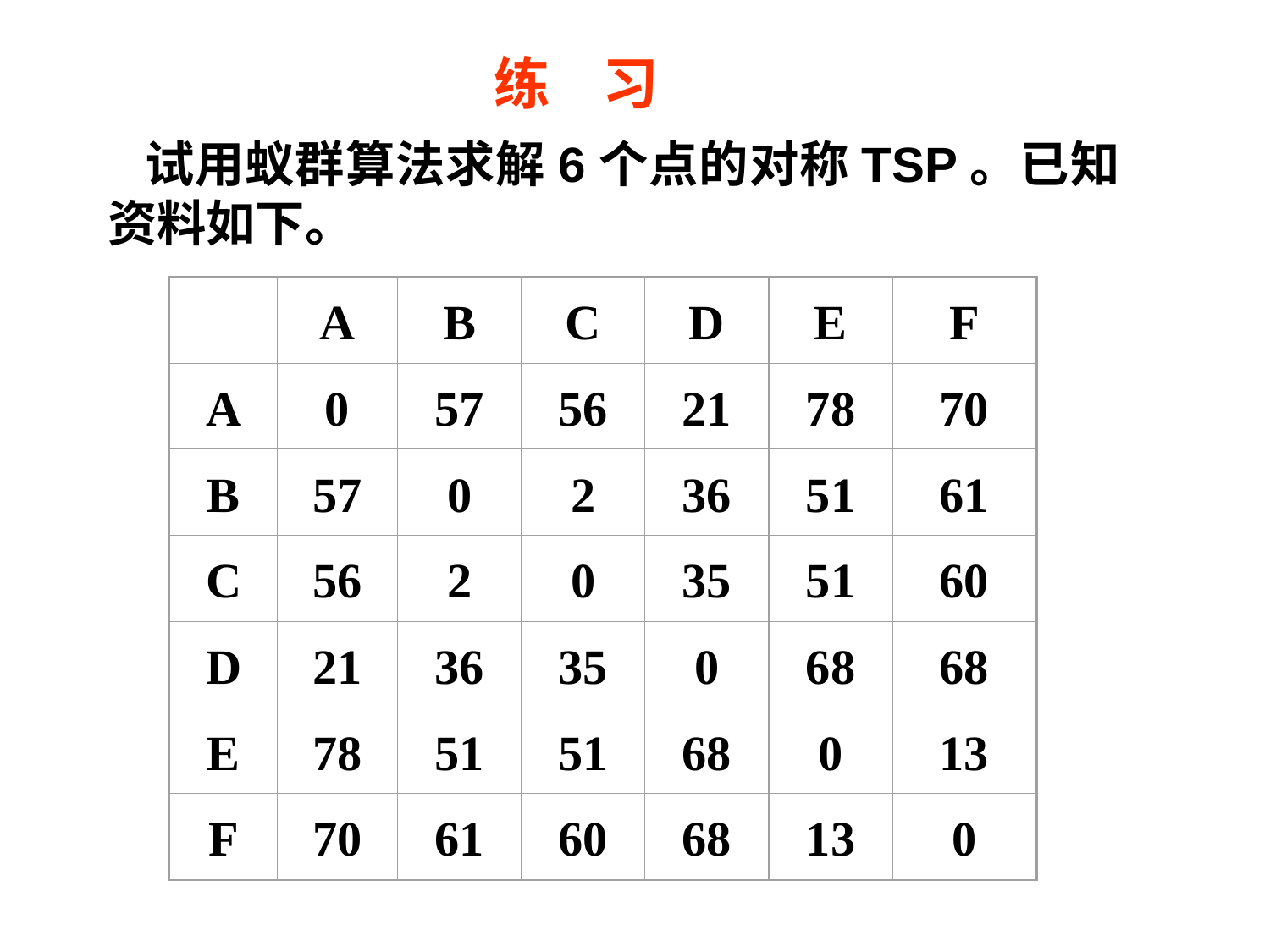

练    习
  试用蚁群算法求解6个点的对称TSP。已知资料如下。

A

B

C

D

E

F

A

0

57

56

21

78

70

B

57

0

2

36

51

61

C

56

2

0

35

51

60

D

21

36

35

0

68

68

E

78

51

51

68

0

13

F

70

61

60

68

13

0